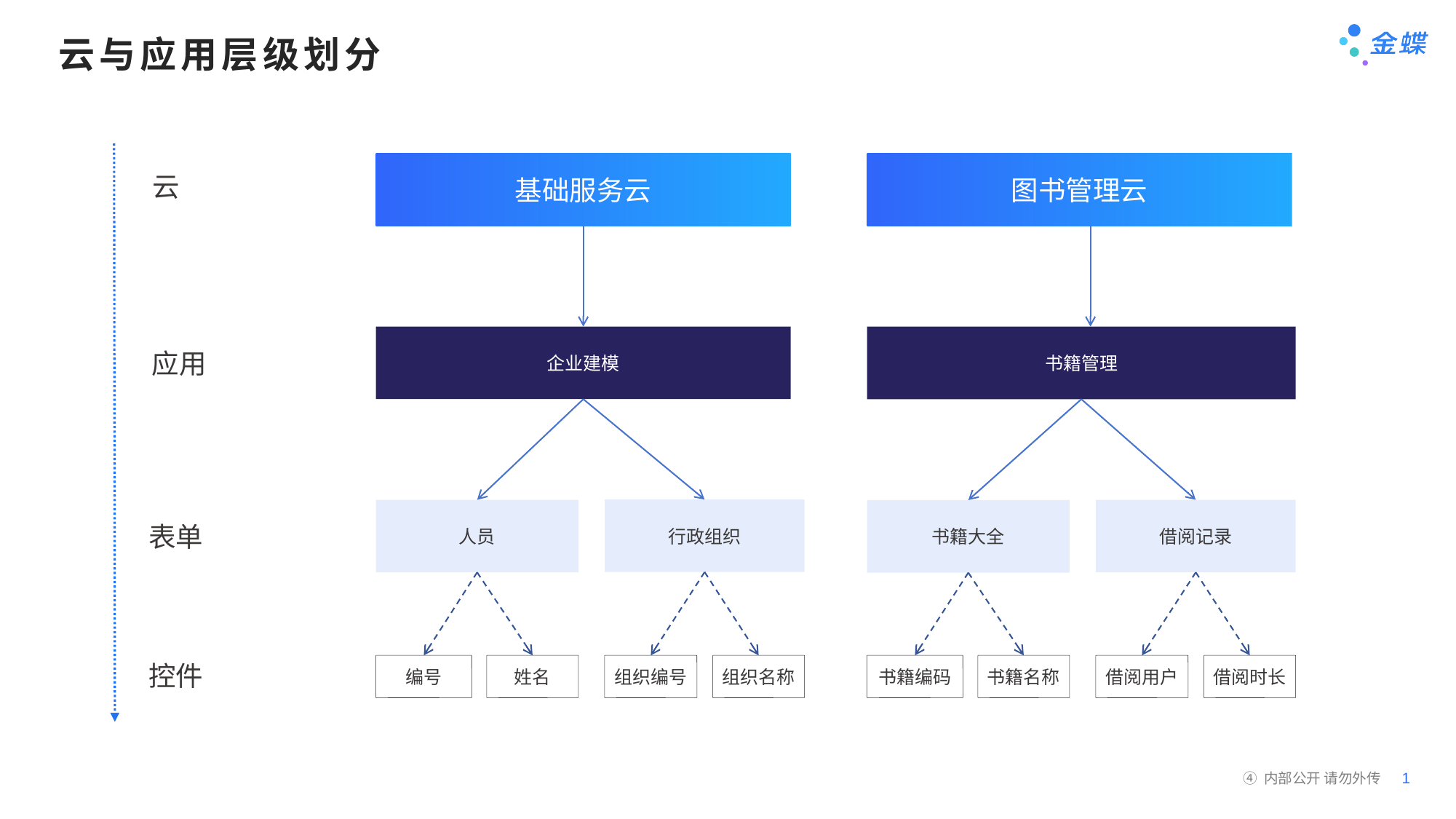

# 云与应用层级划分
图书管理云
基础服务云
云
书籍管理
企业建模
应用
行政组织
人员
借阅记录
书籍大全
表单
控件
编号
姓名
组织编号
组织名称
书籍编码
书籍名称
借阅用户
借阅时长